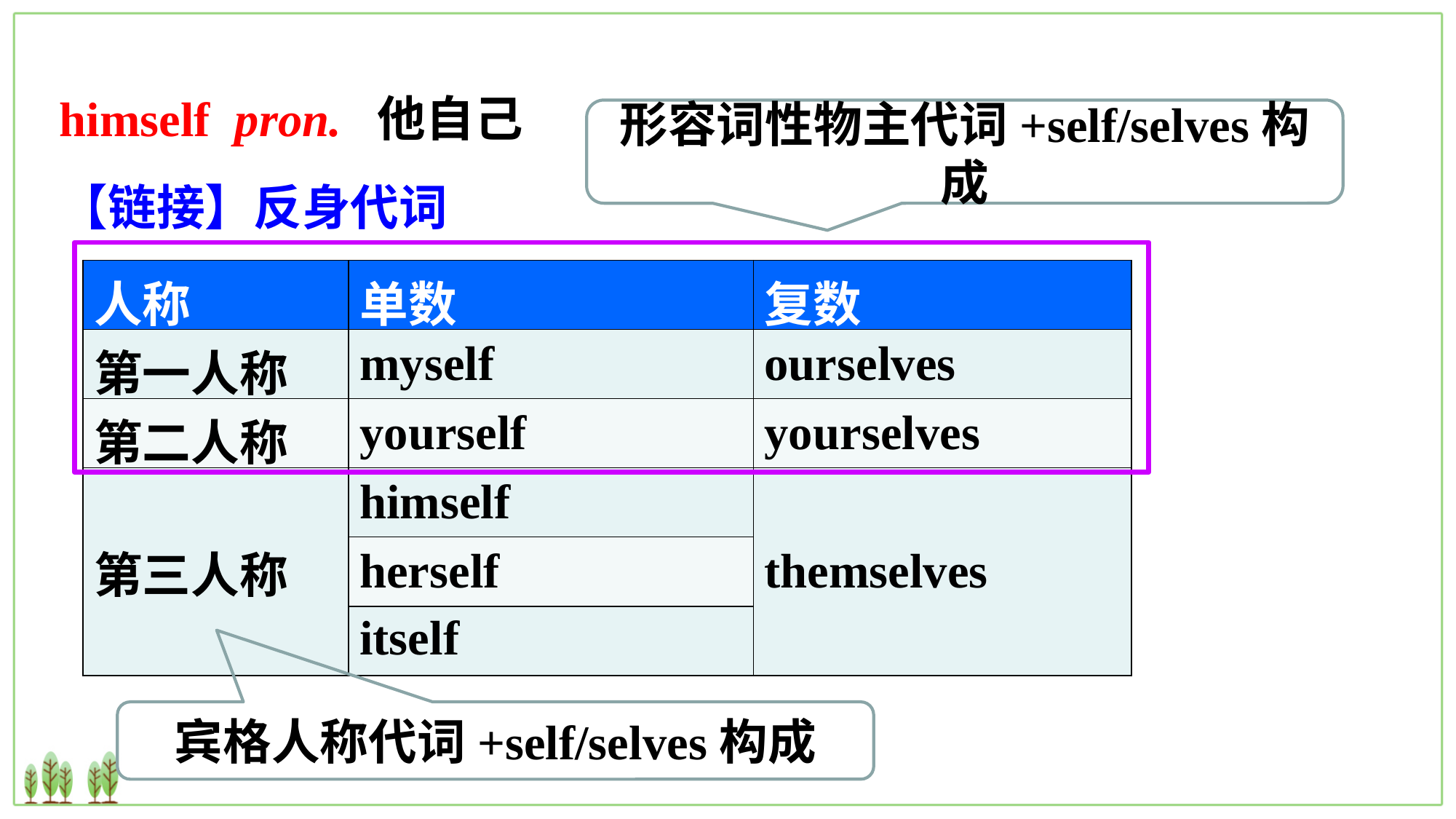

himself  pron.  他自己
形容词性物主代词+self/selves构成
【链接】反身代词

| 人称 | 单数 | 复数 |
| --- | --- | --- |
| 第一人称 | myself | ourselves |
| 第二人称 | yourself | yourselves |
| 第三人称 | himself | themselves |
|  | herself |  |
|  | itself |  |
宾格人称代词+self/selves构成